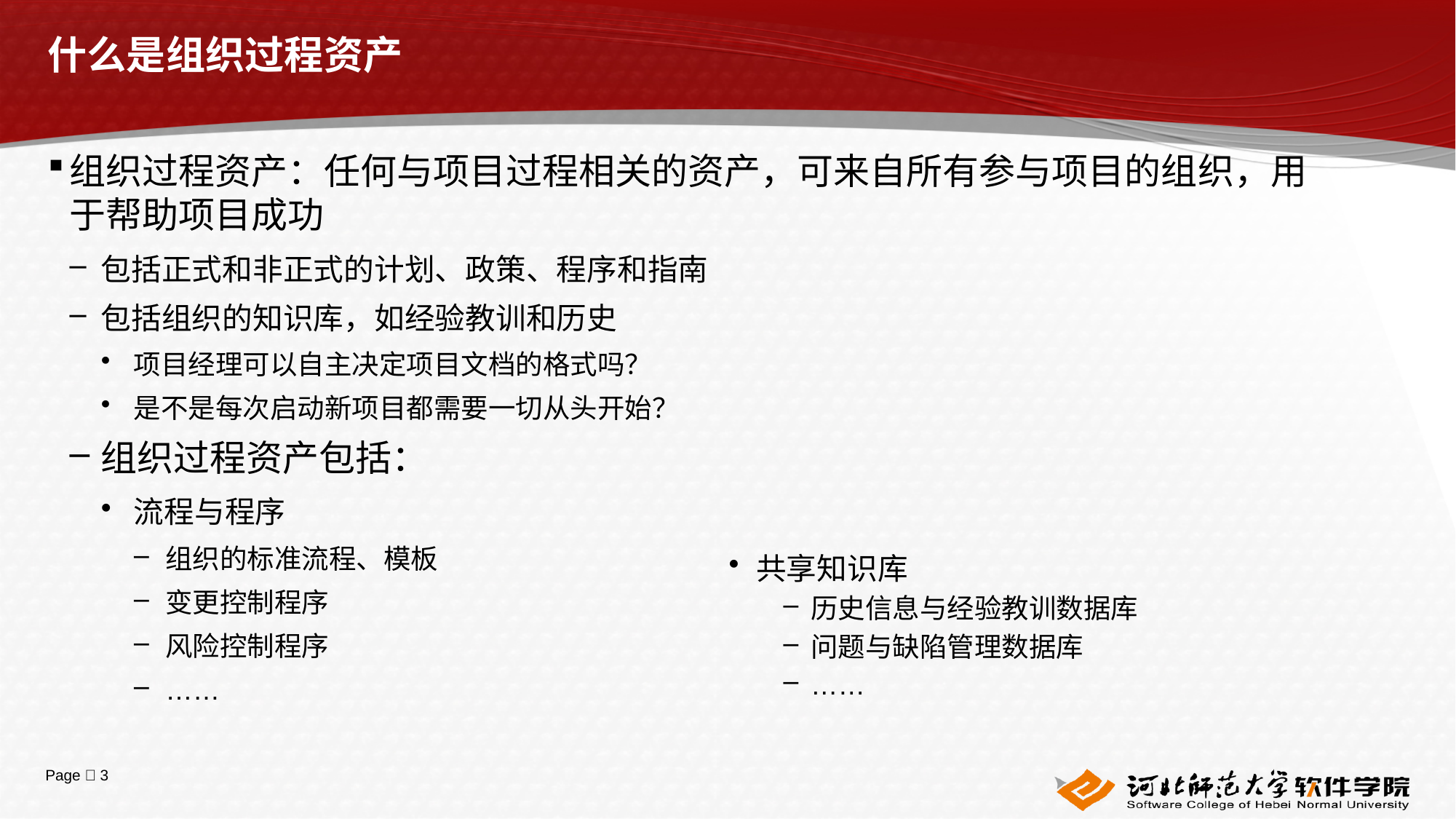

# 什么是组织过程资产
组织过程资产：任何与项目过程相关的资产，可来自所有参与项目的组织，用于帮助项目成功
包括正式和非正式的计划、政策、程序和指南
包括组织的知识库，如经验教训和历史
项目经理可以自主决定项目文档的格式吗？
是不是每次启动新项目都需要一切从头开始？
组织过程资产包括：
流程与程序
组织的标准流程、模板
变更控制程序
风险控制程序
……
共享知识库
历史信息与经验教训数据库
问题与缺陷管理数据库
……